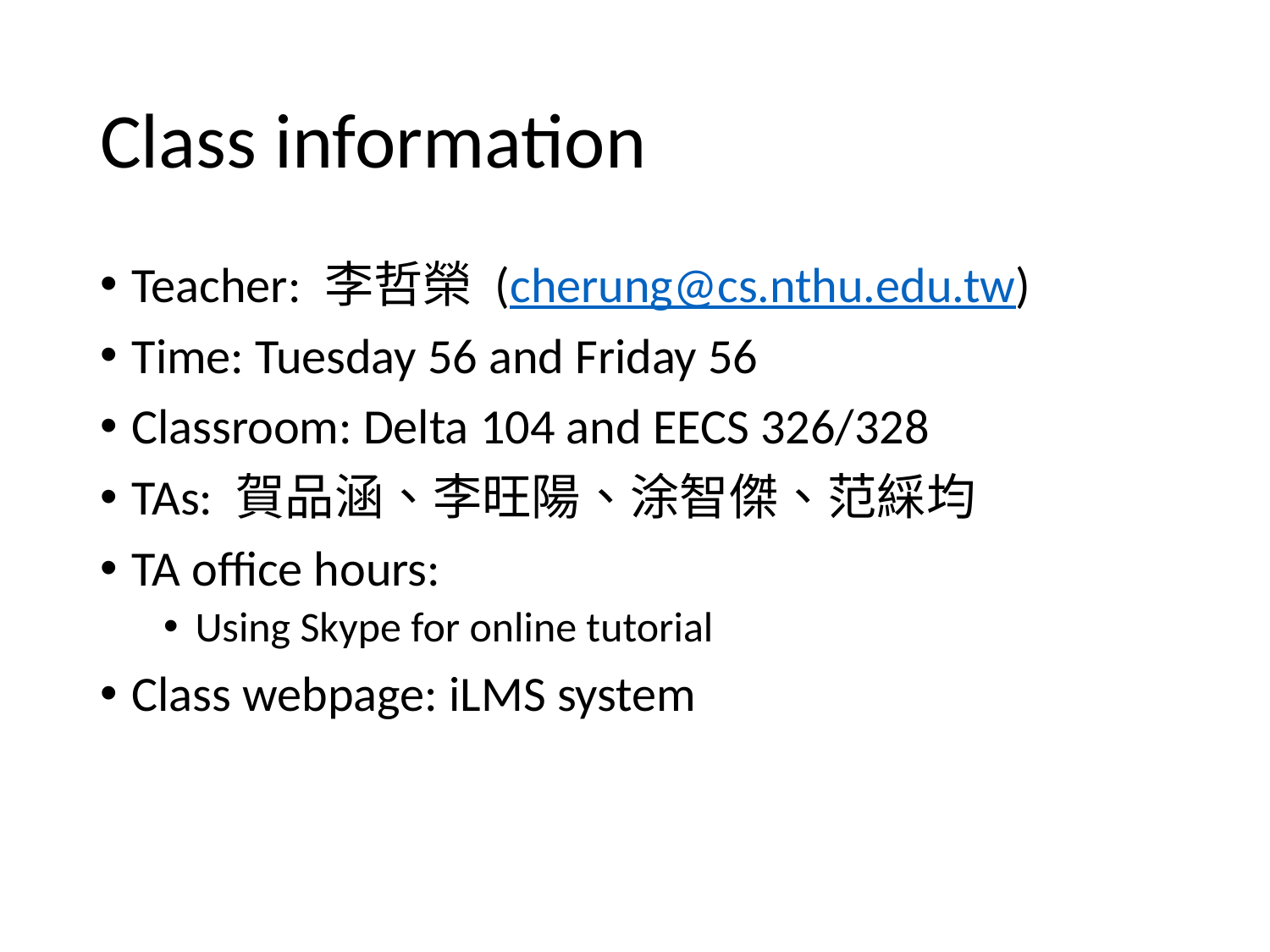

# Class information
Teacher: 李哲榮 (cherung@cs.nthu.edu.tw)
Time: Tuesday 56 and Friday 56
Classroom: Delta 104 and EECS 326/328
TAs: 賀品涵、李旺陽、涂智傑、范綵均
TA office hours:
Using Skype for online tutorial
Class webpage: iLMS system